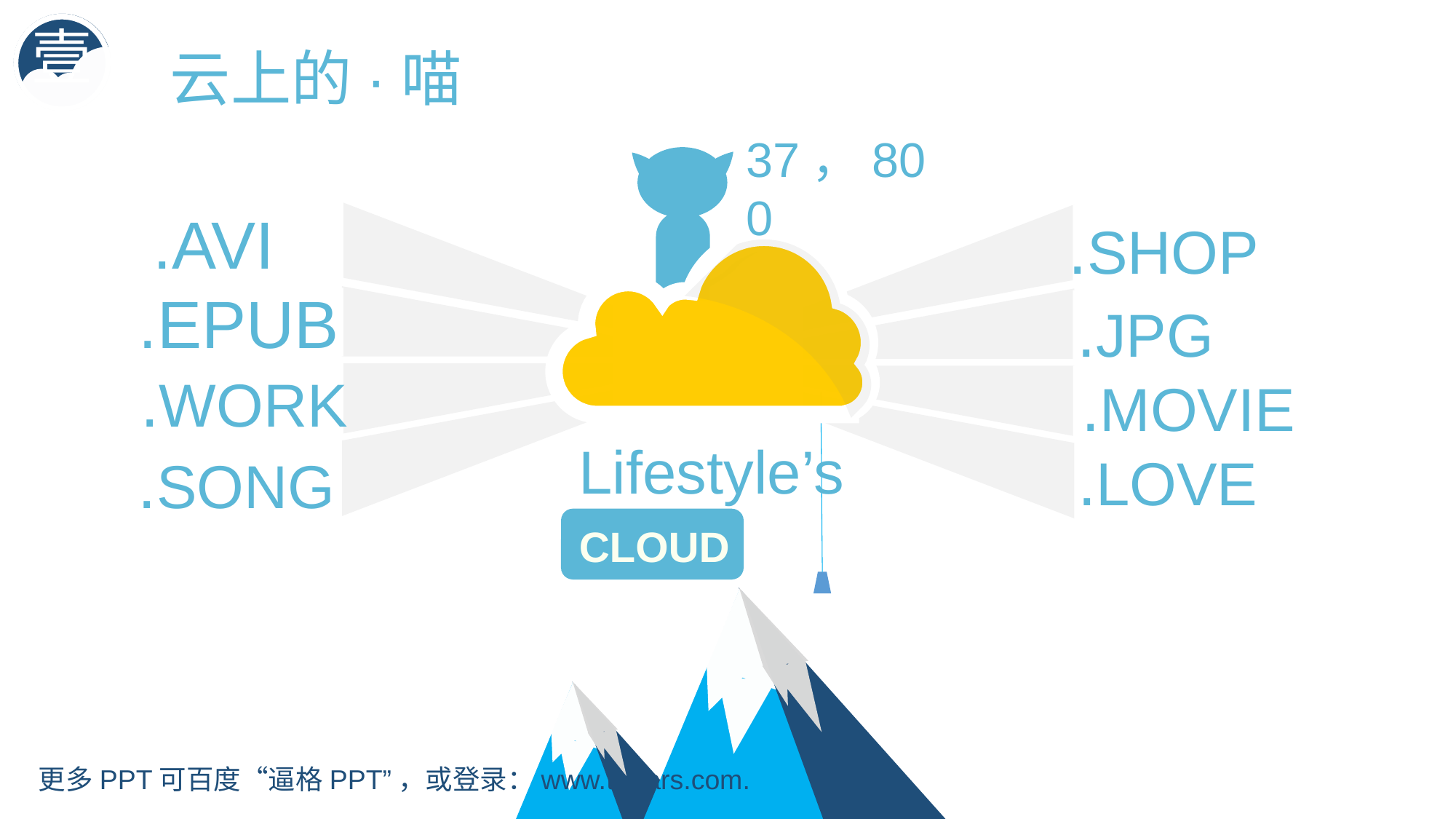

壹

云上的·喵

37，800

.AVI

.SHOP

.EPUB
.JPG
.WORK
.MOVIE

Lifestyle’s
.LOVE
.SONG

CLOUD

更多PPT可百度“逼格PPT”，或登录：www.tretars.com.